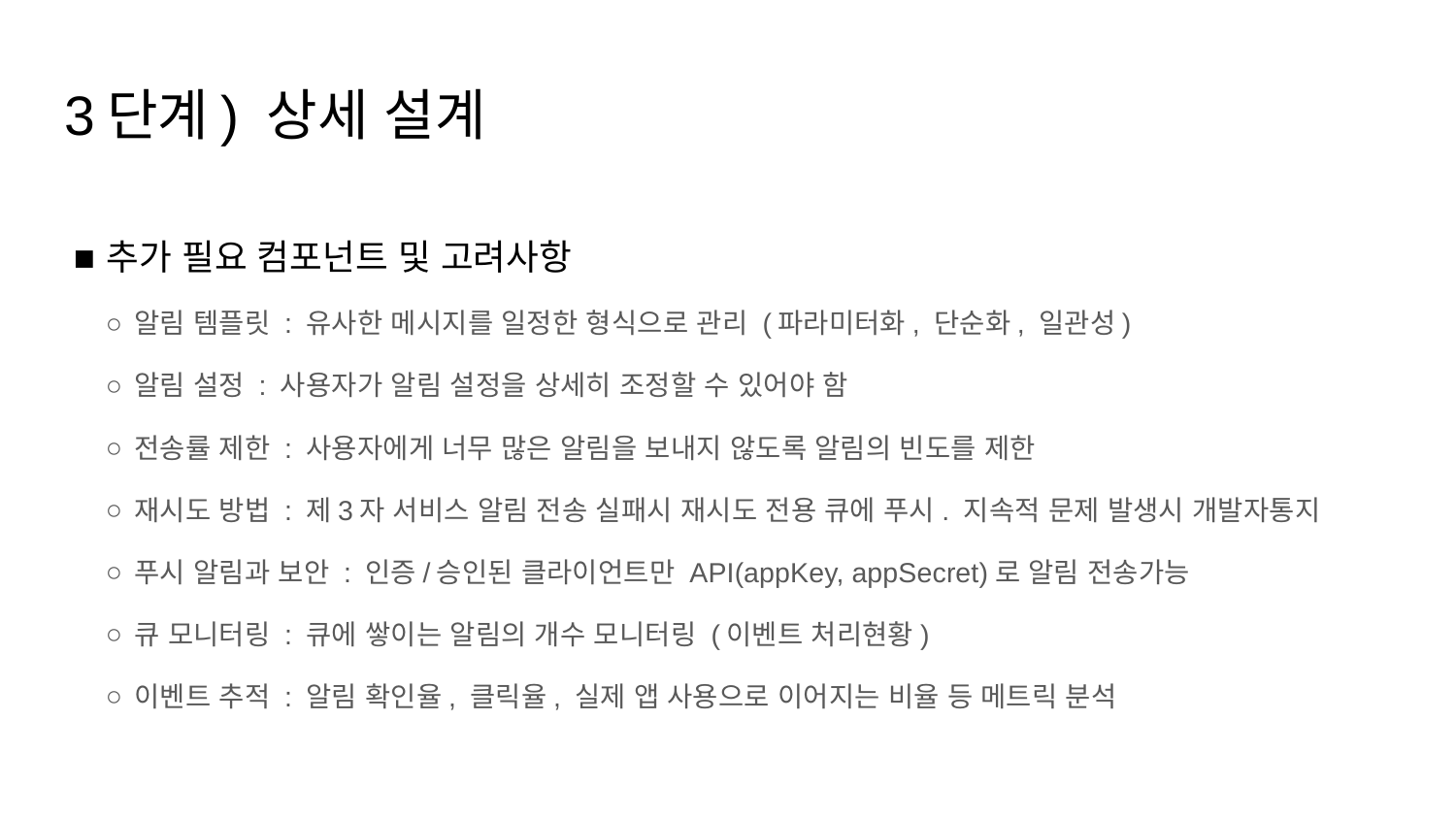

# 3단계) 상세 설계
추가 필요 컴포넌트 및 고려사항
알림 템플릿 : 유사한 메시지를 일정한 형식으로 관리 (파라미터화, 단순화, 일관성)
알림 설정 : 사용자가 알림 설정을 상세히 조정할 수 있어야 함
전송률 제한 : 사용자에게 너무 많은 알림을 보내지 않도록 알림의 빈도를 제한
재시도 방법 : 제3자 서비스 알림 전송 실패시 재시도 전용 큐에 푸시. 지속적 문제 발생시 개발자통지
푸시 알림과 보안 : 인증/승인된 클라이언트만 API(appKey, appSecret)로 알림 전송가능
큐 모니터링 : 큐에 쌓이는 알림의 개수 모니터링 (이벤트 처리현황)
이벤트 추적 : 알림 확인율, 클릭율, 실제 앱 사용으로 이어지는 비율 등 메트릭 분석